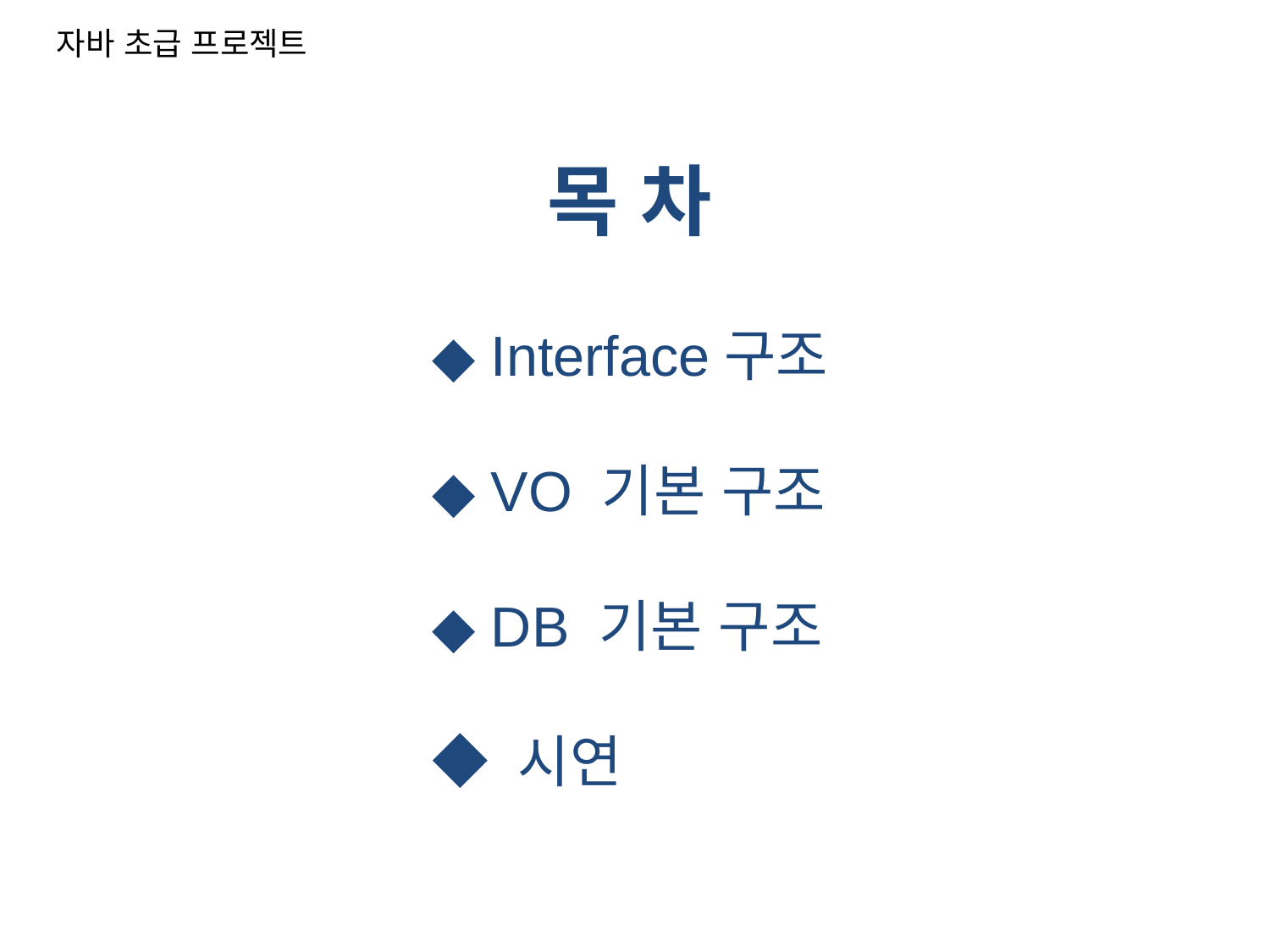

자바 초급 프로젝트
목 차
◆ Interface구조
◆ VO 기본 구조
◆ DB 기본 구조
◆ 시연